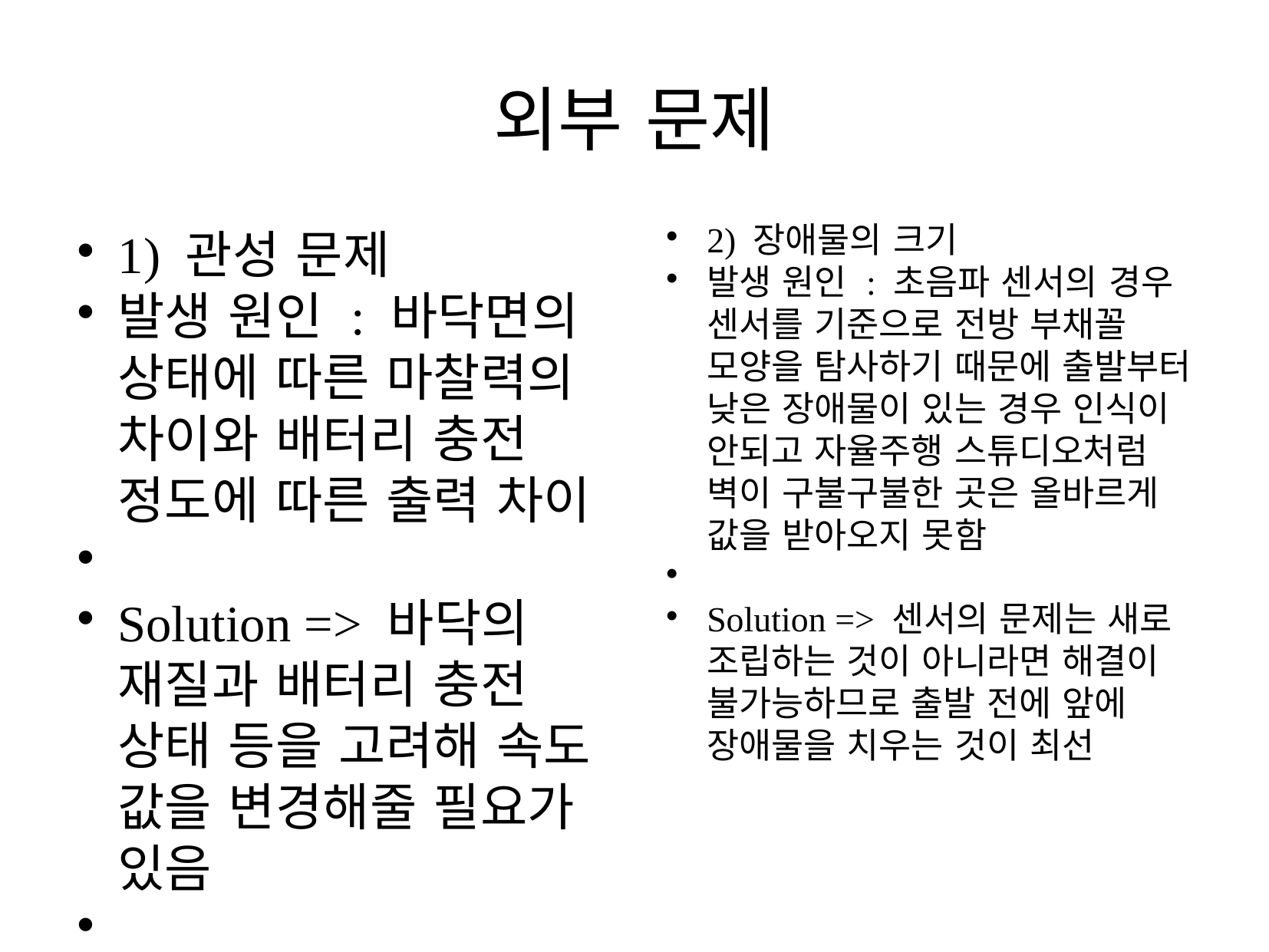

외부 문제
2) 장애물의 크기
발생 원인 : 초음파 센서의 경우 센서를 기준으로 전방 부채꼴 모양을 탐사하기 때문에 출발부터 낮은 장애물이 있는 경우 인식이 안되고 자율주행 스튜디오처럼 벽이 구불구불한 곳은 올바르게 값을 받아오지 못함

Solution => 센서의 문제는 새로 조립하는 것이 아니라면 해결이 불가능하므로 출발 전에 앞에 장애물을 치우는 것이 최선
1) 관성 문제
발생 원인 : 바닥면의 상태에 따른 마찰력의 차이와 배터리 충전 정도에 따른 출력 차이

Solution => 바닥의 재질과 배터리 충전 상태 등을 고려해 속도 값을 변경해줄 필요가 있음